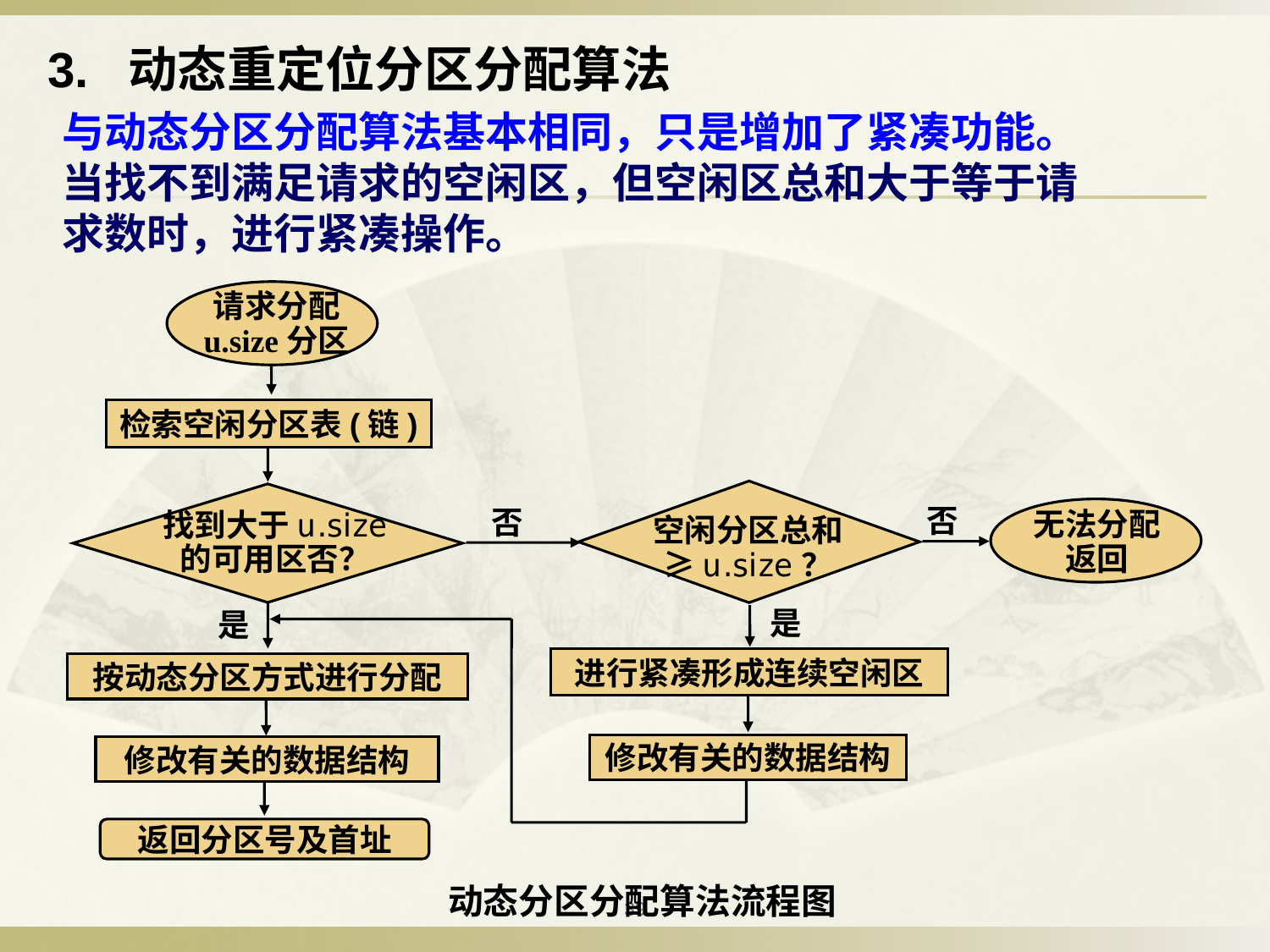

3.  动态重定位分区分配算法
与动态分区分配算法基本相同，只是增加了紧凑功能。
当找不到满足请求的空闲区，但空闲区总和大于等于请求数时，进行紧凑操作。

请求分配
u.size分区

检索空闲分区表(链)

否
否
无法分配
返回
找到大于u.size
的可用区否？
空闲分区总和≥u.size？

是

是

进行紧凑形成连续空闲区
按动态分区方式进行分配

修改有关的数据结构
修改有关的数据结构

返回分区号及首址

 动态分区分配算法流程图
39